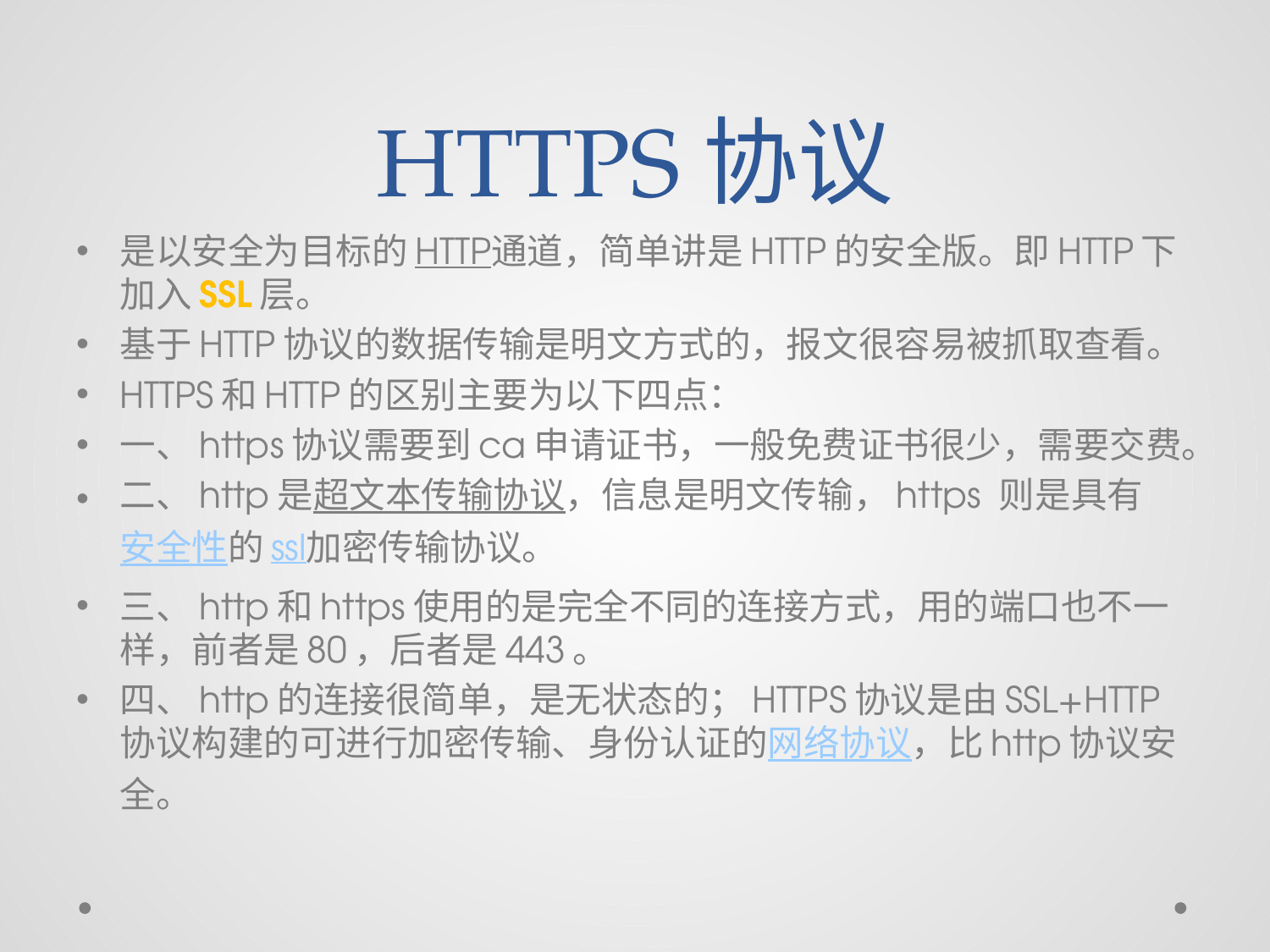

# HTTPS协议
是以安全为目标的HTTP通道，简单讲是HTTP的安全版。即HTTP下加入SSL层。
基于HTTP协议的数据传输是明文方式的，报文很容易被抓取查看。
HTTPS和HTTP的区别主要为以下四点：
一、https协议需要到ca申请证书，一般免费证书很少，需要交费。
二、http是超文本传输协议，信息是明文传输，https 则是具有安全性的ssl加密传输协议。
三、http和https使用的是完全不同的连接方式，用的端口也不一样，前者是80，后者是443。
四、http的连接很简单，是无状态的；HTTPS协议是由SSL+HTTP协议构建的可进行加密传输、身份认证的网络协议，比http协议安全。